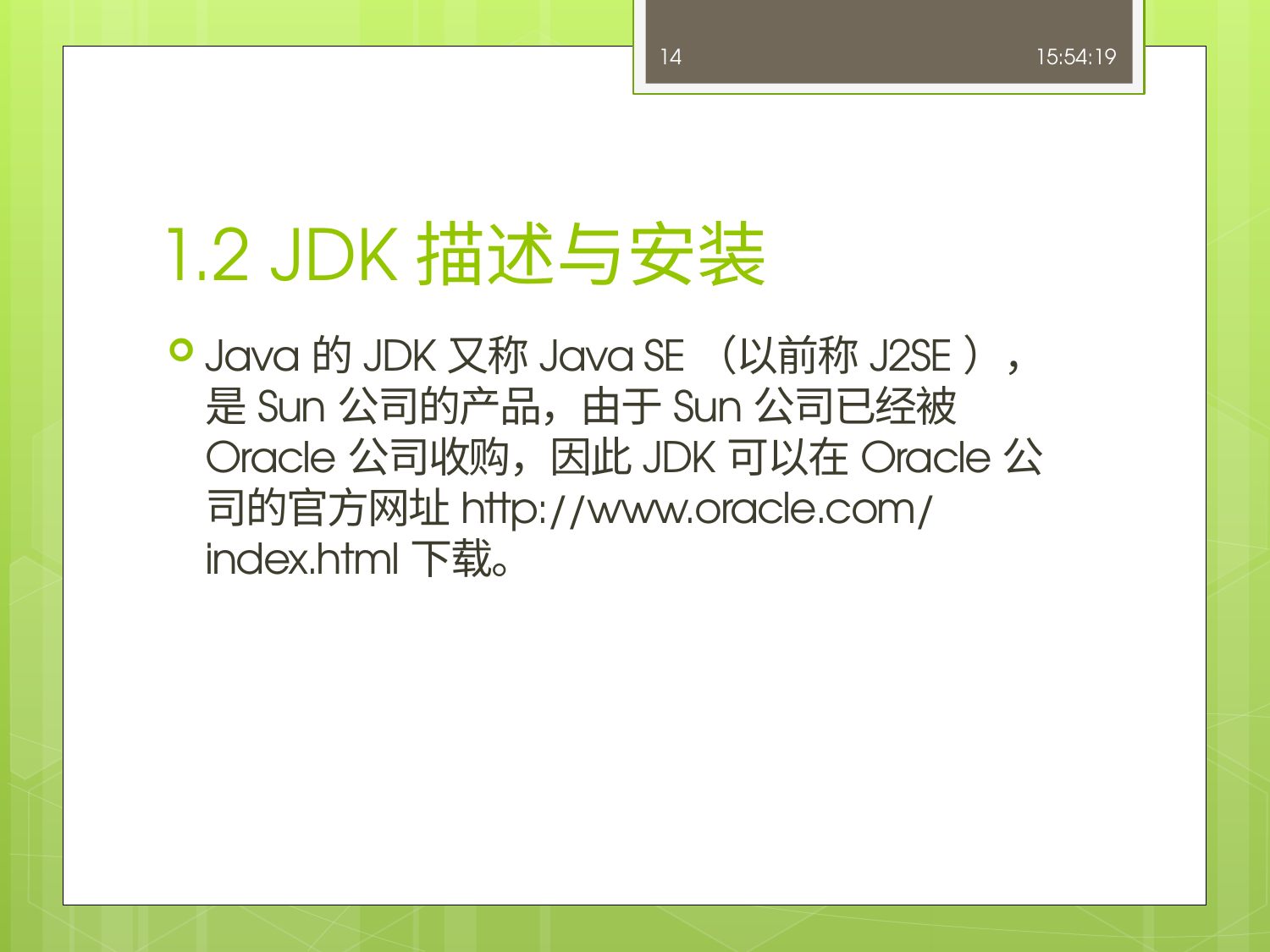

14
15:54:19
# 1.2 JDK描述与安装
Java的JDK又称Java SE（以前称J2SE），是Sun公司的产品，由于Sun公司已经被Oracle公司收购，因此JDK可以在Oracle公司的官方网址http://www.oracle.com/index.html下载。